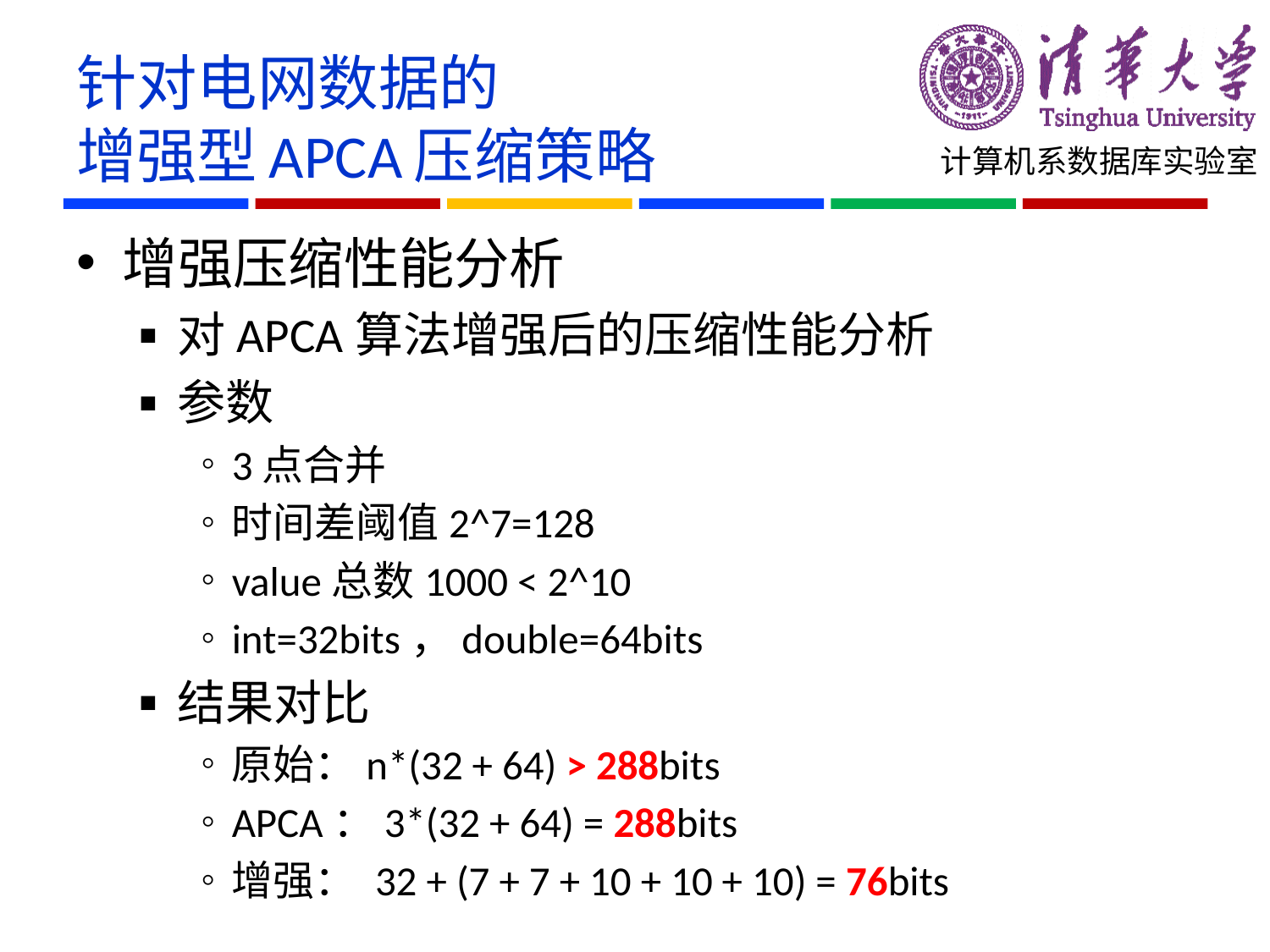

# 针对电网数据的 增强型APCA压缩策略
增强压缩性能分析
对APCA算法增强后的压缩性能分析
参数
3点合并
时间差阈值2^7=128
value总数1000 < 2^10
int=32bits，double=64bits
结果对比
原始：n*(32 + 64) > 288bits
APCA：3*(32 + 64) = 288bits
增强： 32 + (7 + 7 + 10 + 10 + 10) = 76bits